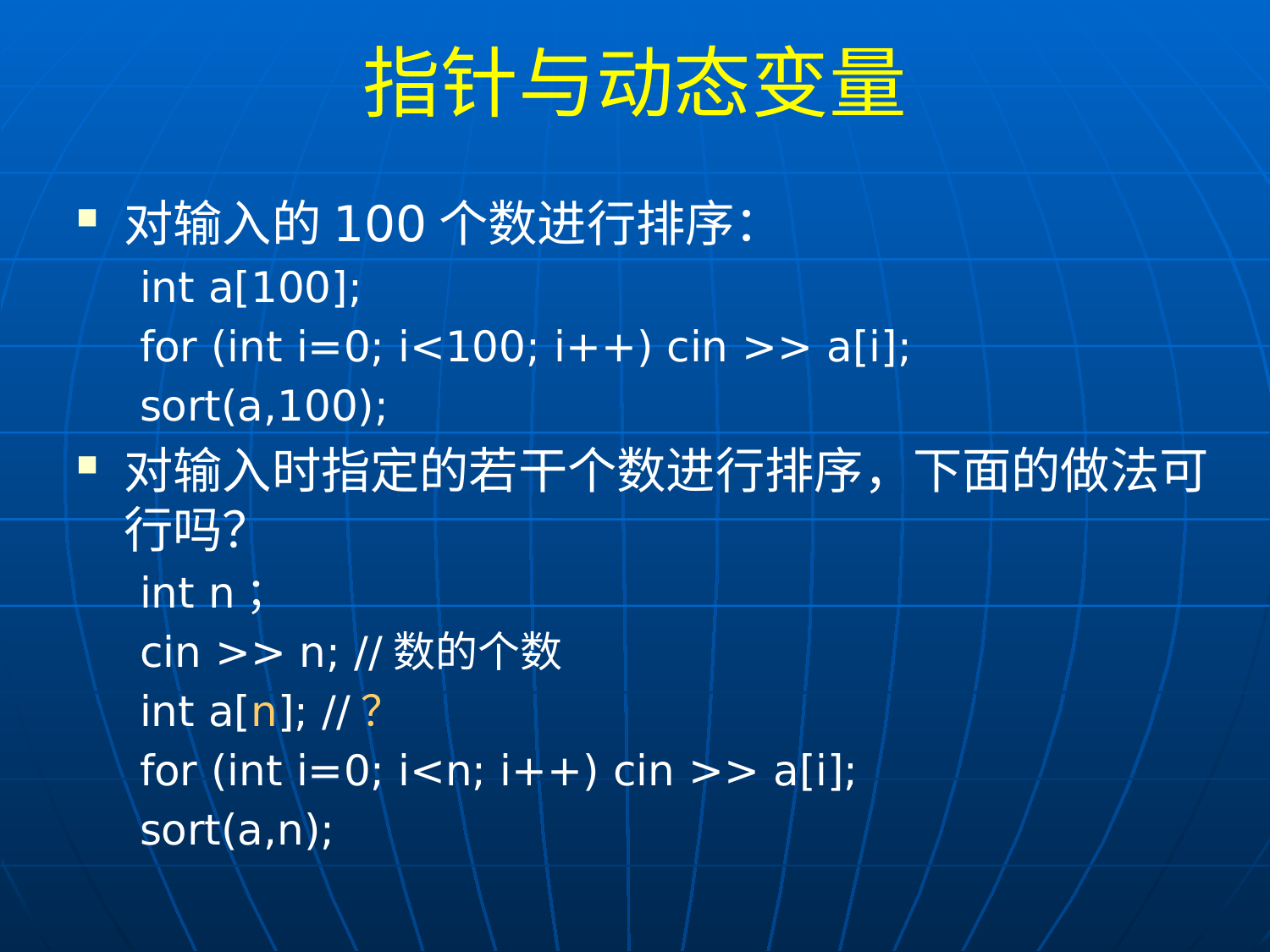

# 指针与动态变量
对输入的100个数进行排序：
int a[100];
for (int i=0; i<100; i++) cin >> a[i];
sort(a,100);
对输入时指定的若干个数进行排序，下面的做法可行吗？
int n；
cin >> n; //数的个数
int a[n]; //？
for (int i=0; i<n; i++) cin >> a[i];
sort(a,n);